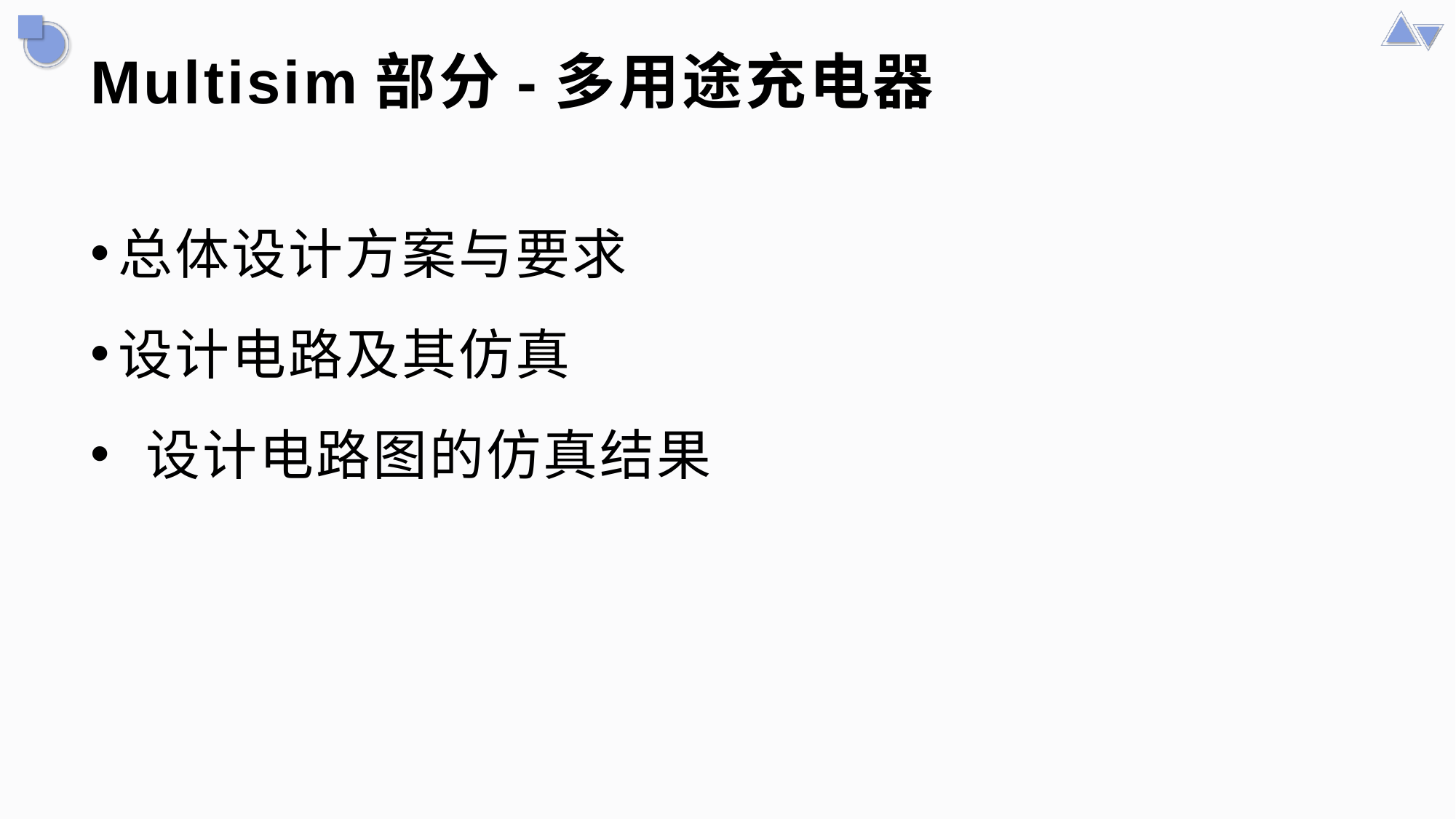

# Multisim部分-多用途充电器

总体设计方案与要求
设计电路及其仿真
 设计电路图的仿真结果